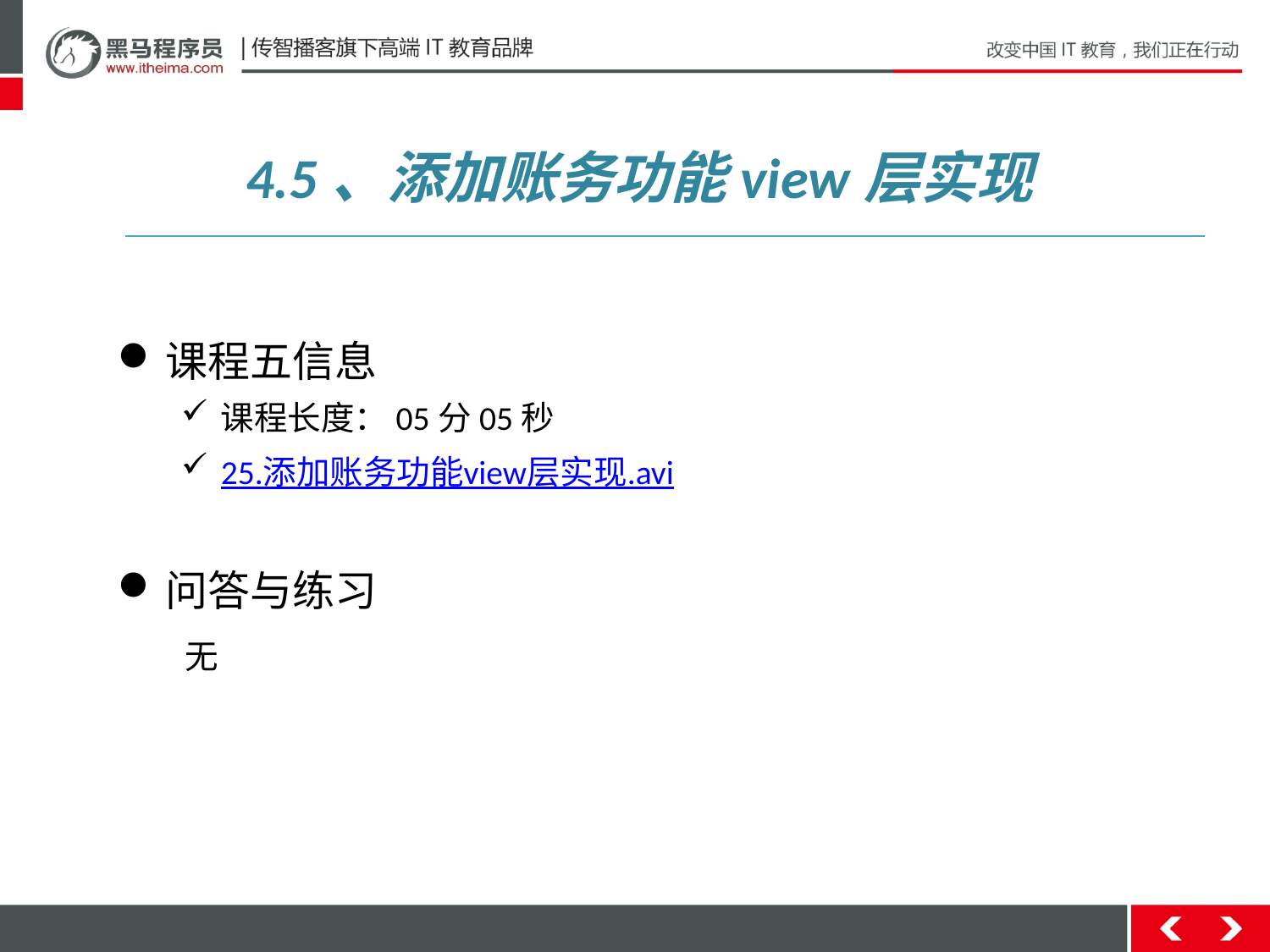

4.5、添加账务功能view层实现

课程五信息
课程长度：05分05秒
25.添加账务功能view层实现.avi

问答与练习
      无